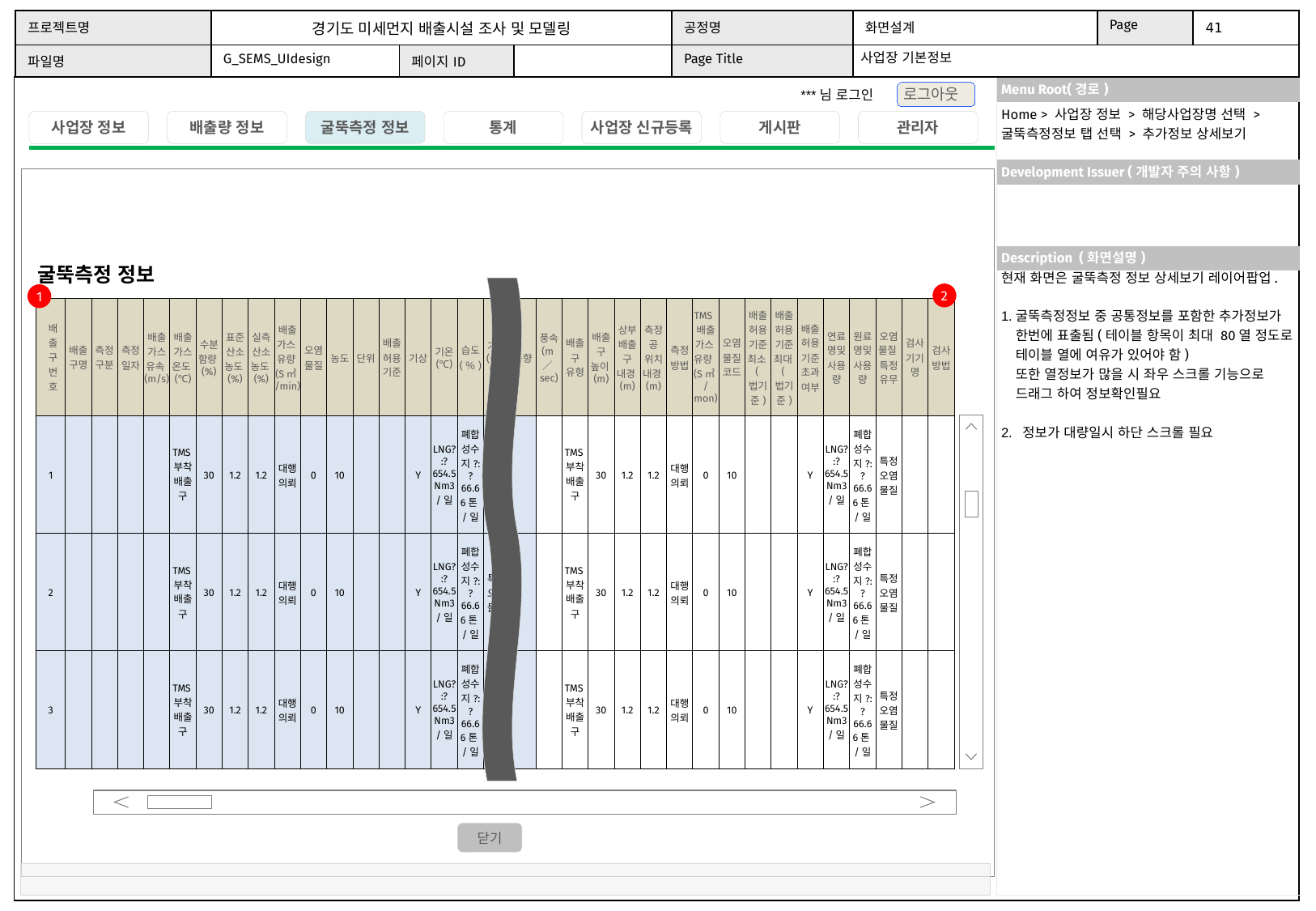

사업장 기본정보
Home > 사업장 정보 > 해당사업장명 선택 > 굴뚝측정정보 탭 선택 > 추가정보 상세보기
굴뚝측정 정보
현재 화면은 굴뚝측정 정보 상세보기 레이어팝업.

굴뚝측정정보 중 공통정보를 포함한 추가정보가 한번에 표출됨(테이블 항목이 최대 80열 정도로 테이블 열에 여유가 있어야 함)
또한 열정보가 많을 시 좌우 스크롤 기능으로 드래그 하여 정보확인필요

 정보가 대량일시 하단 스크롤 필요
2
1
| 배출구번호 | 배출구명 | 측정 구분 | 측정일자 | 배출가스유속(m/s) | 배출가스온도(℃) | 수분함량(%) | 표준산소농도(%) | 실측산소농도(%) | 배출가스 유량(S㎥/min) | 오염물질 | 농도 | 단위 | 배출허용기준 | 기상 | 기온 (℃) | 습도 (％) | 기압 (mmHg) | 풍향 | 풍속 (m／sec) | 배출구 유형 | 배출구 높이(m) | 상부 배출구 내경(m) | 측정공 위치 내경(m) | 측정방법 | TMS 배출가스 유량 (S㎥/mon) | 오염물질코드 | 배출허용기준최소(법기준) | 배출허용기준최대(법기준) | 배출허용기준초과여부 | 연료명및사용량 | 원료명및사용량 | 오염물질 특정유무 | 검사기기명 | 검사방법 |
| --- | --- | --- | --- | --- | --- | --- | --- | --- | --- | --- | --- | --- | --- | --- | --- | --- | --- | --- | --- | --- | --- | --- | --- | --- | --- | --- | --- | --- | --- | --- | --- | --- | --- | --- |
| 1 |  |  |  |  | TMS부착배출구 | 30 | 1.2 | 1.2 | 대행의뢰 | 0 | 10 |  |  | Y | LNG?:?654.5Nm3/일 | 폐합성수지?:?66.66톤/일 | 특정오염물질 |  |  | TMS부착배출구 | 30 | 1.2 | 1.2 | 대행의뢰 | 0 | 10 |  |  | Y | LNG?:?654.5Nm3/일 | 폐합성수지?:?66.66톤/일 | 특정오염물질 |  |  |
| 2 |  |  |  |  | TMS부착배출구 | 30 | 1.2 | 1.2 | 대행의뢰 | 0 | 10 |  |  | Y | LNG?:?654.5Nm3/일 | 폐합성수지?:?66.66톤/일 | 특정오염물질 |  |  | TMS부착배출구 | 30 | 1.2 | 1.2 | 대행의뢰 | 0 | 10 |  |  | Y | LNG?:?654.5Nm3/일 | 폐합성수지?:?66.66톤/일 | 특정오염물질 |  |  |
| 3 |  |  |  |  | TMS부착배출구 | 30 | 1.2 | 1.2 | 대행의뢰 | 0 | 10 |  |  | Y | LNG?:?654.5Nm3/일 | 폐합성수지?:?66.66톤/일 | 특정오염물질 |  |  | TMS부착배출구 | 30 | 1.2 | 1.2 | 대행의뢰 | 0 | 10 |  |  | Y | LNG?:?654.5Nm3/일 | 폐합성수지?:?66.66톤/일 | 특정오염물질 |  |  |

닫기